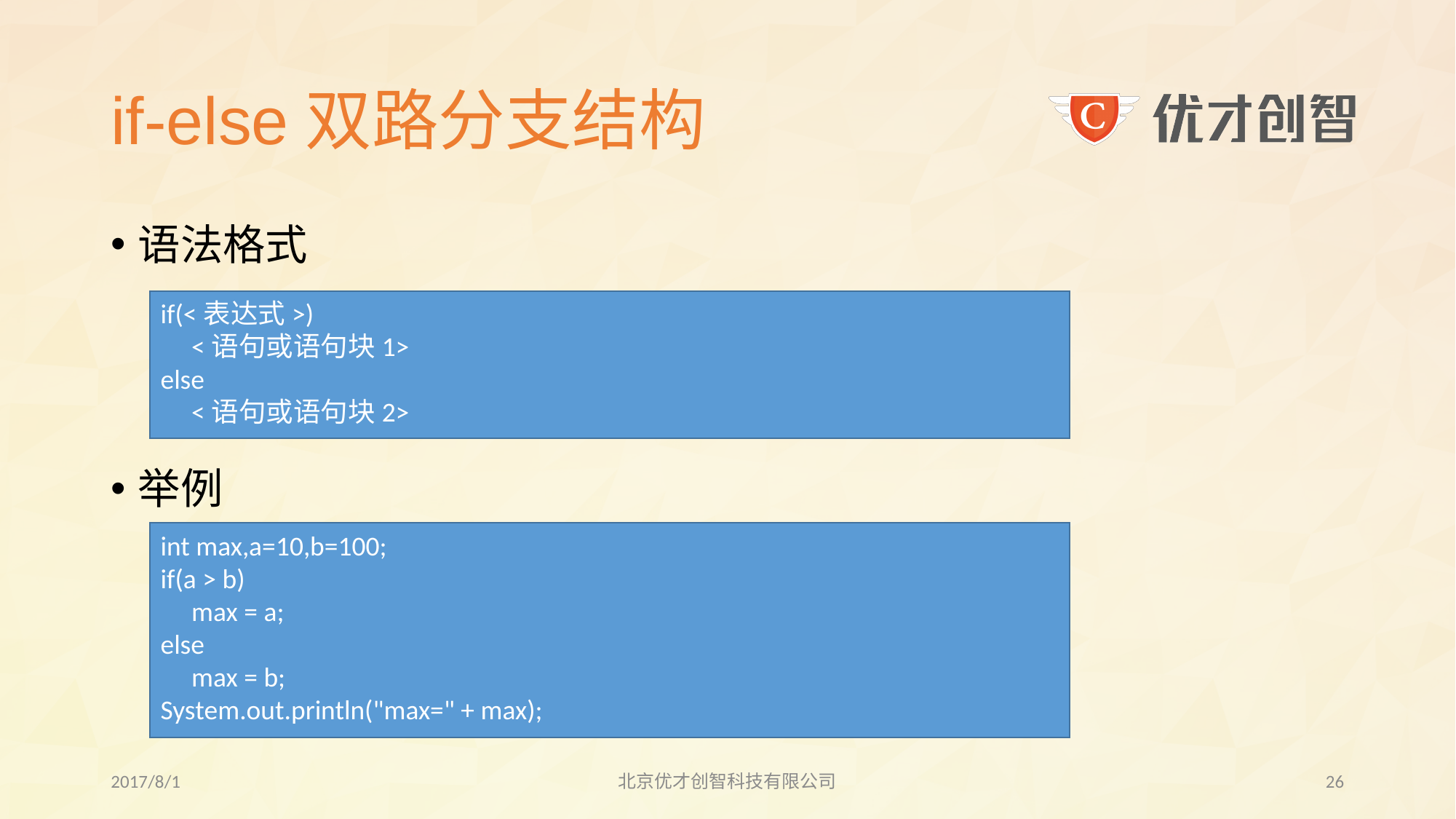

# if-else双路分支结构
语法格式

举例

if(<表达式>)
     <语句或语句块1>
else
     <语句或语句块2>
int max,a=10,b=100;
if(a > b)
     max = a;
else
     max = b;
System.out.println("max=" + max);
2017/8/1
北京优才创智科技有限公司
26